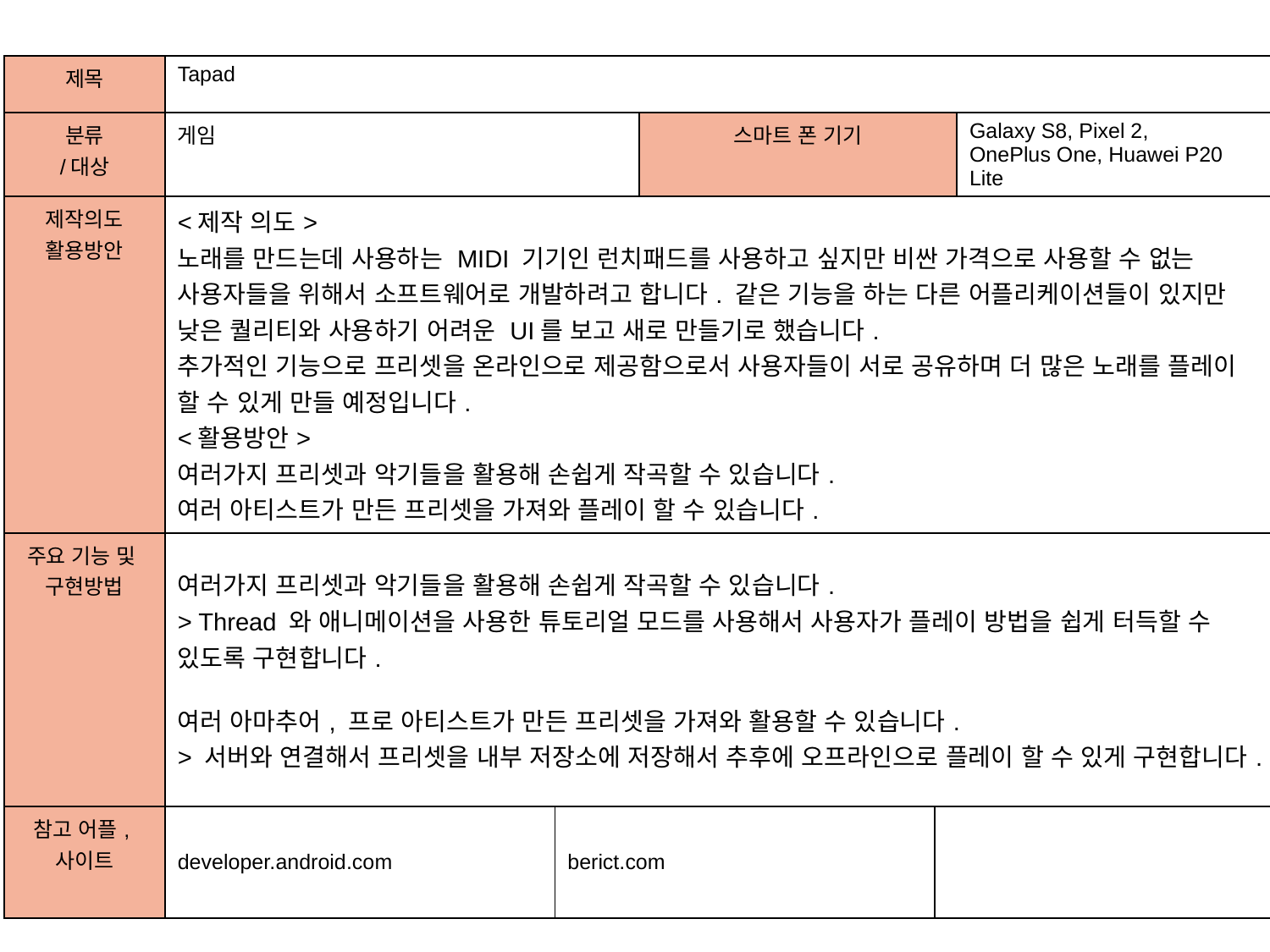

| 제목 | Tapad |  |  |  |  |
| --- | --- | --- | --- | --- | --- |
| 분류 /대상 | 게임 |  | 스마트 폰 기기 |  | Galaxy S8, Pixel 2, OnePlus One, Huawei P20 Lite |
| 제작의도 활용방안 | <제작 의도> 노래를 만드는데 사용하는 MIDI 기기인 런치패드를 사용하고 싶지만 비싼 가격으로 사용할 수 없는 사용자들을 위해서 소프트웨어로 개발하려고 합니다. 같은 기능을 하는 다른 어플리케이션들이 있지만 낮은 퀄리티와 사용하기 어려운 UI를 보고 새로 만들기로 했습니다. 추가적인 기능으로 프리셋을 온라인으로 제공함으로서 사용자들이 서로 공유하며 더 많은 노래를 플레이 할 수 있게 만들 예정입니다. <활용방안> 여러가지 프리셋과 악기들을 활용해 손쉽게 작곡할 수 있습니다. 여러 아티스트가 만든 프리셋을 가져와 플레이 할 수 있습니다. |  |  |  |  |
| 주요 기능 및 구현방법 | 여러가지 프리셋과 악기들을 활용해 손쉽게 작곡할 수 있습니다. > Thread 와 애니메이션을 사용한 튜토리얼 모드를 사용해서 사용자가 플레이 방법을 쉽게 터득할 수 있도록 구현합니다. 여러 아마추어, 프로 아티스트가 만든 프리셋을 가져와 활용할 수 있습니다. > 서버와 연결해서 프리셋을 내부 저장소에 저장해서 추후에 오프라인으로 플레이 할 수 있게 구현합니다. |  |  |  |  |
| 참고 어플, 사이트 | developer.android.com | berict.com |  |  |  |